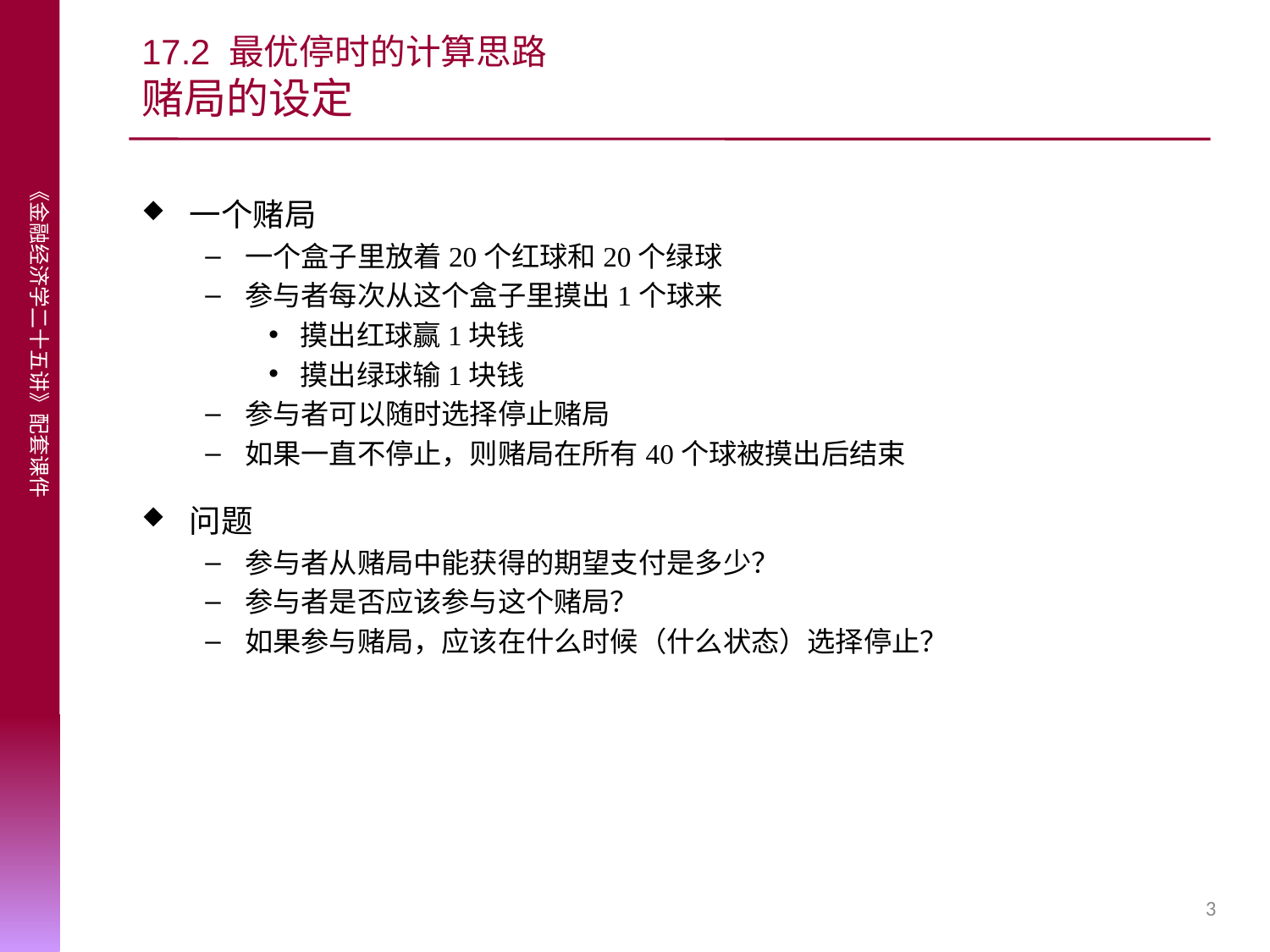

# 17.2 最优停时的计算思路 赌局的设定
一个赌局
一个盒子里放着20个红球和20个绿球
参与者每次从这个盒子里摸出1个球来
摸出红球赢1块钱
摸出绿球输1块钱
参与者可以随时选择停止赌局
如果一直不停止，则赌局在所有40个球被摸出后结束
问题
参与者从赌局中能获得的期望支付是多少？
参与者是否应该参与这个赌局？
如果参与赌局，应该在什么时候（什么状态）选择停止？

3